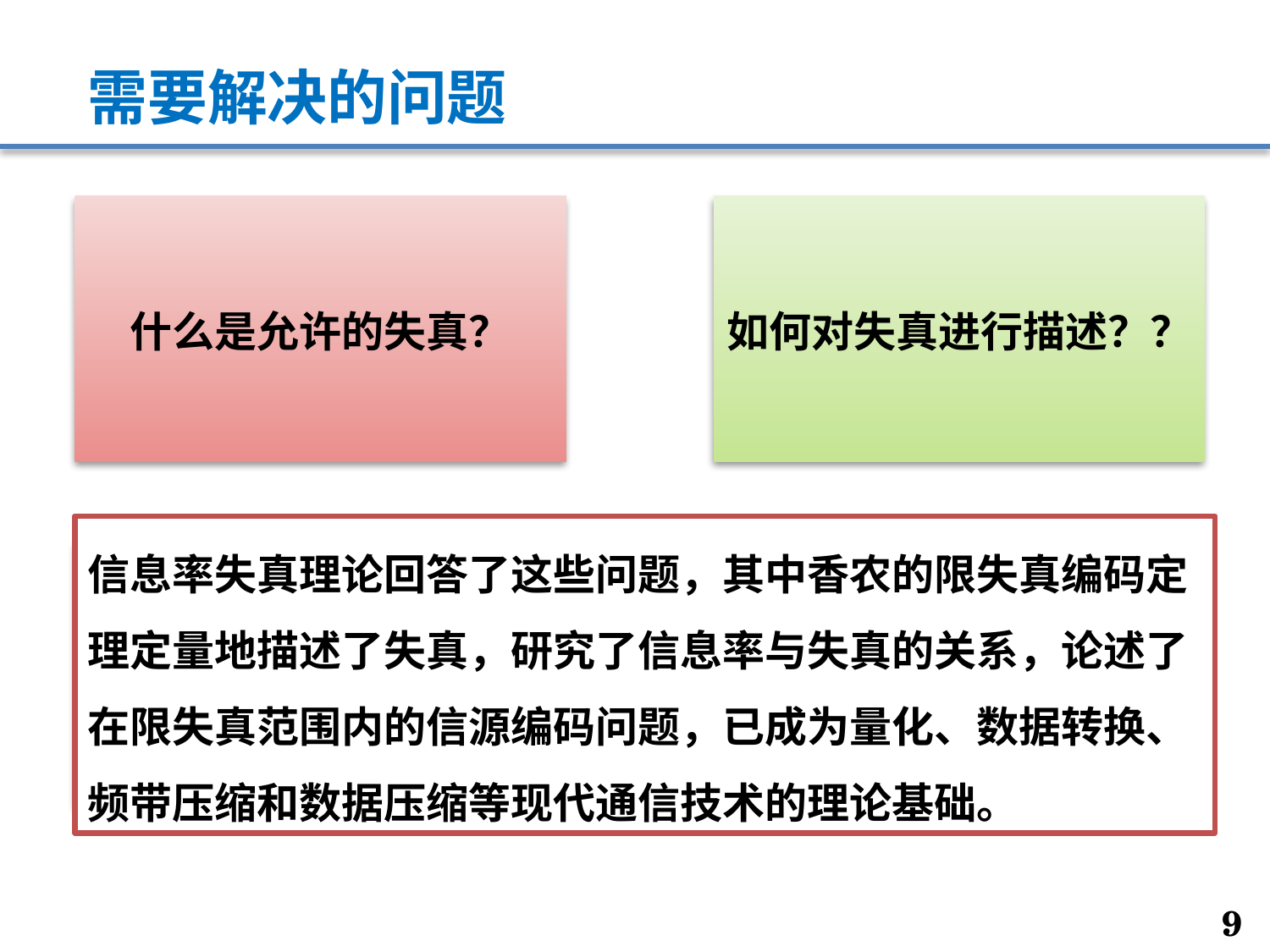

# 需要解决的问题

什么是允许的失真？
如何对失真进行描述？？
信息率失真理论回答了这些问题，其中香农的限失真编码定理定量地描述了失真，研究了信息率与失真的关系，论述了在限失真范围内的信源编码问题，已成为量化、数据转换、频带压缩和数据压缩等现代通信技术的理论基础。
9